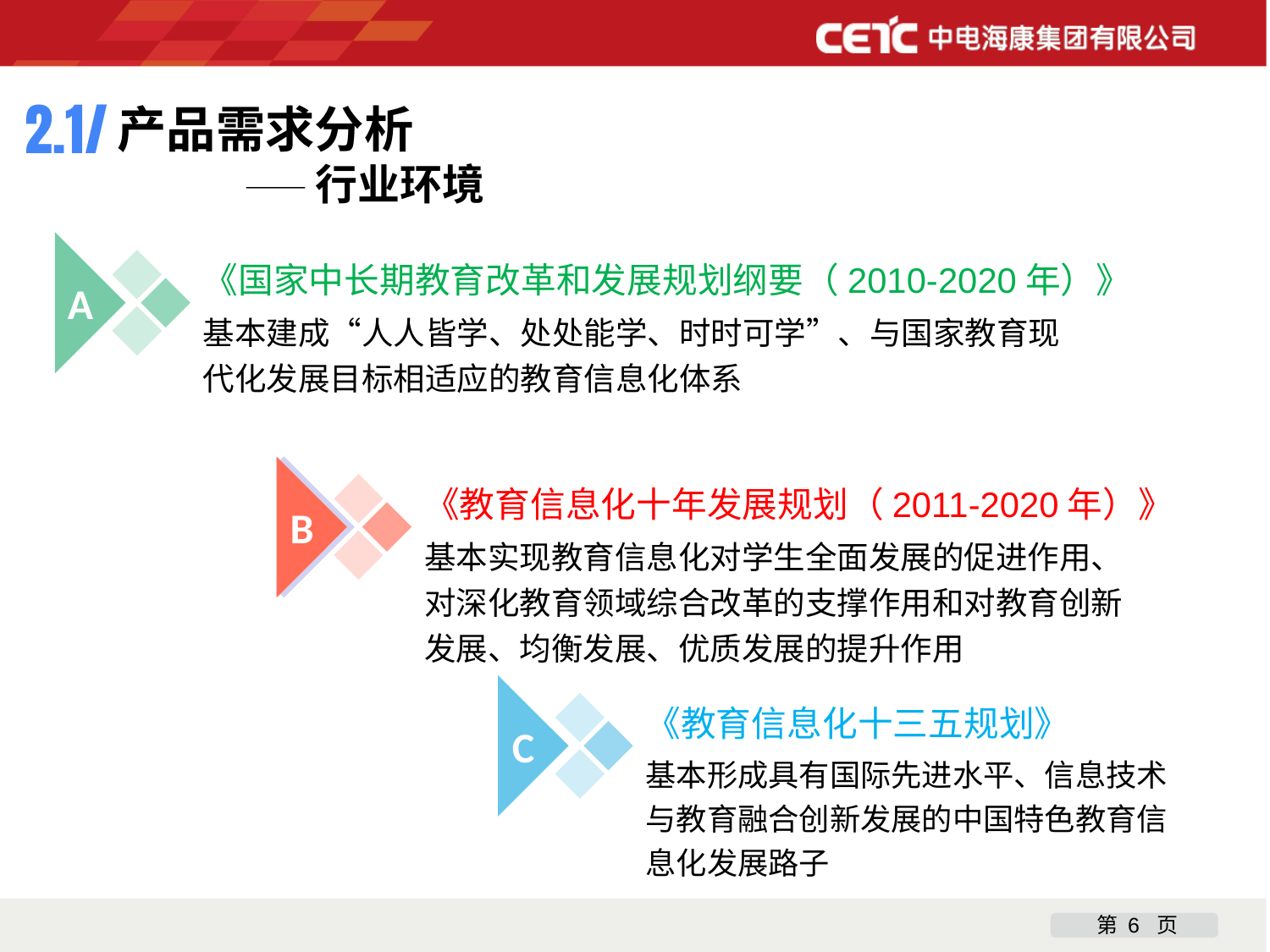

2.1/
产品需求分析
	——行业环境

A

《国家中长期教育改革和发展规划纲要（2010-2020年）》

基本建成“人人皆学、处处能学、时时可学”、与国家教育现代化发展目标相适应的教育信息化体系

B

《教育信息化十年发展规划（2011-2020年）》

基本实现教育信息化对学生全面发展的促进作用、对深化教育领域综合改革的支撑作用和对教育创新发展、均衡发展、优质发展的提升作用

C

《教育信息化十三五规划》

基本形成具有国际先进水平、信息技术与教育融合创新发展的中国特色教育信息化发展路子